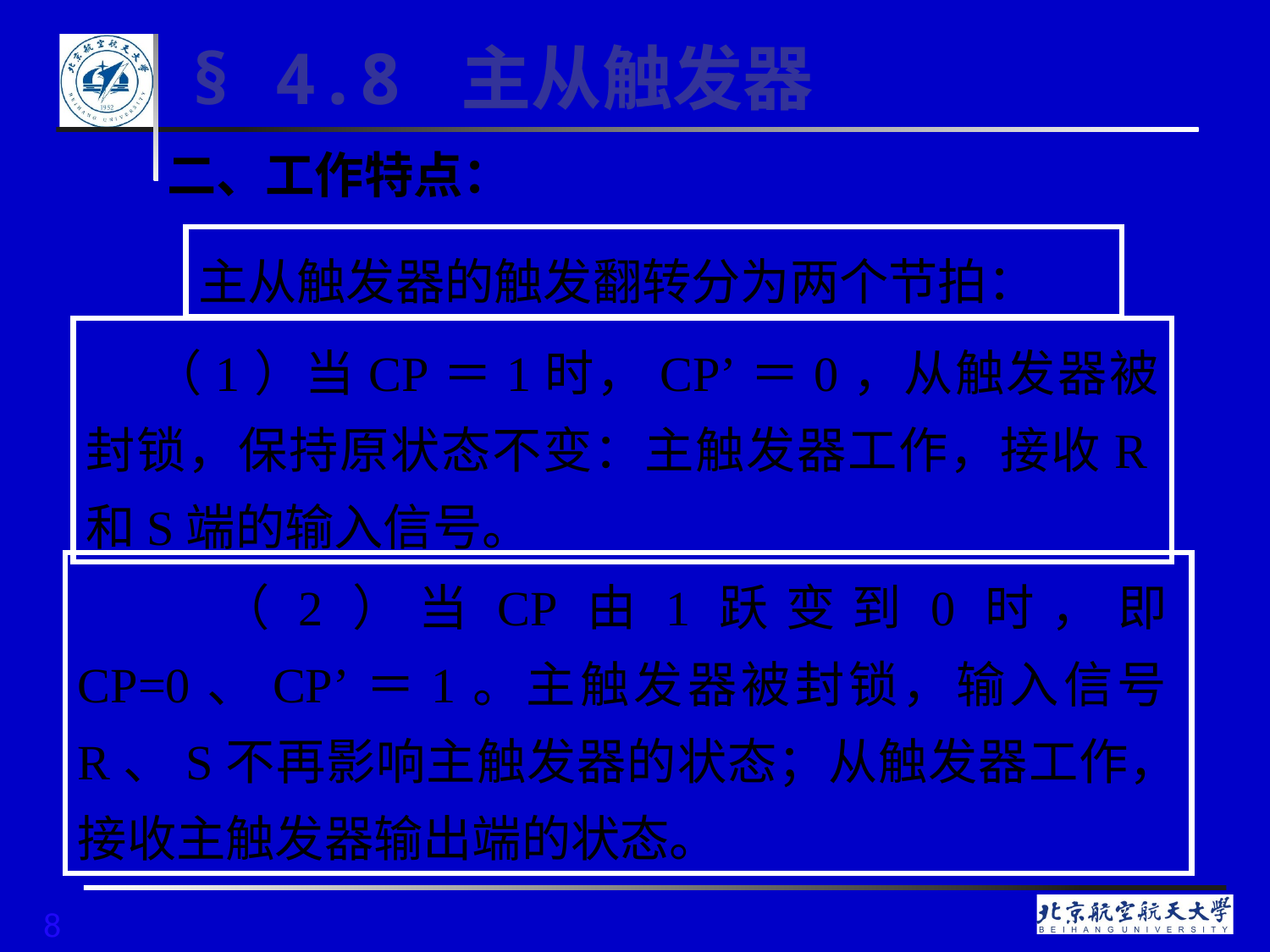

# § 4.8 主从触发器
二、工作特点：
主从触发器的触发翻转分为两个节拍：
    （1）当CP＝1时，CP’＝0，从触发器被封锁，保持原状态不变：主触发器工作，接收R和S端的输入信号。
    （2）当CP由1跃变到0时，即CP=0、CP’＝1。主触发器被封锁，输入信号R、S不再影响主触发器的状态；从触发器工作，接收主触发器输出端的状态。
8